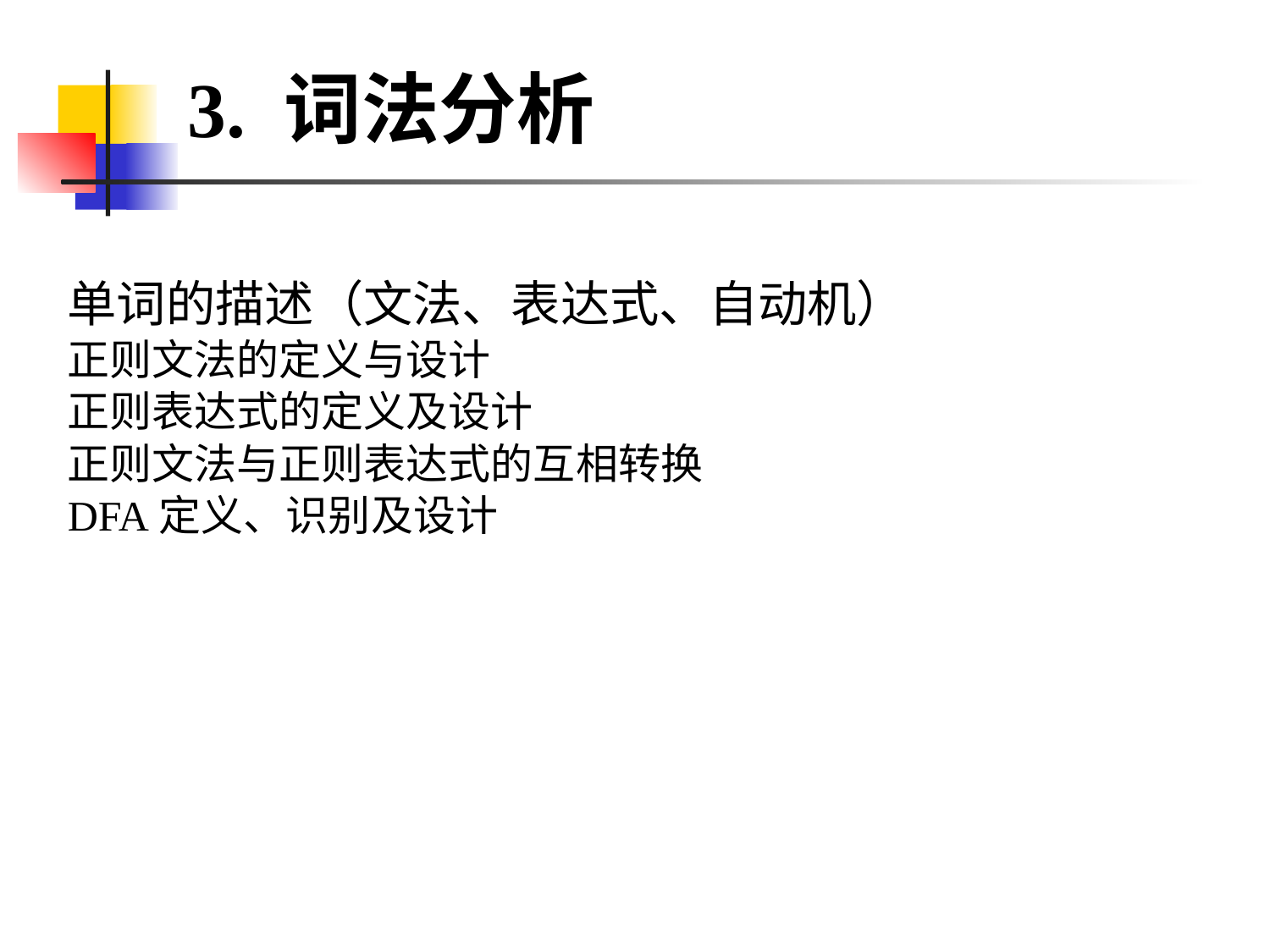

3. 词法分析

单词的描述（文法、表达式、自动机）
正则文法的定义与设计
正则表达式的定义及设计
正则文法与正则表达式的互相转换
DFA定义、识别及设计

4